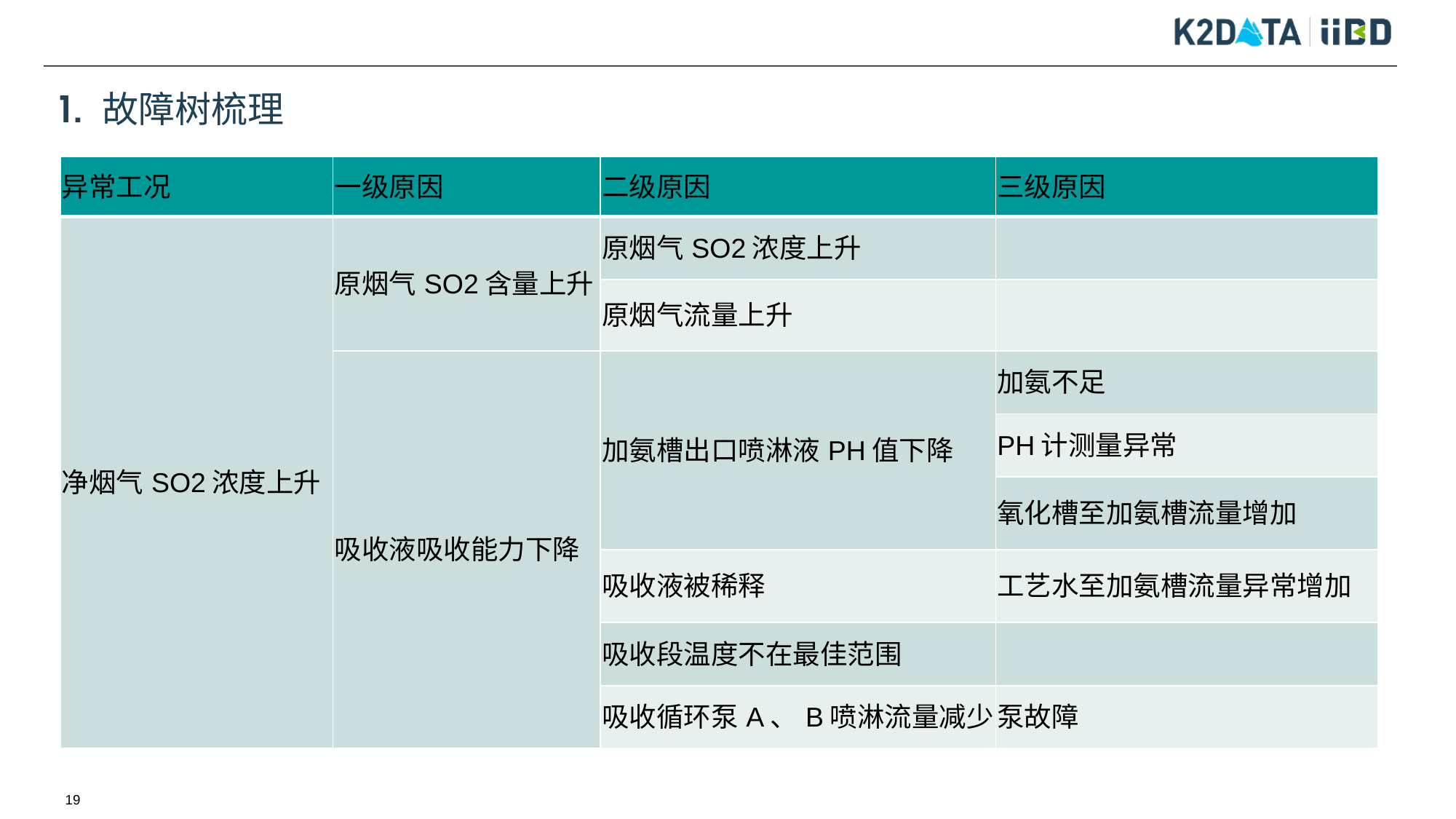

# 1. 故障树梳理
| 异常工况 | 一级原因 | 二级原因 | 三级原因 |
| --- | --- | --- | --- |
| 净烟气SO2浓度上升 | 原烟气SO2含量上升 | 原烟气SO2浓度上升 |  |
|  |  | 原烟气流量上升 |  |
|  | 吸收液吸收能力下降 | 加氨槽出口喷淋液PH值下降 | 加氨不足 |
|  |  |  | PH计测量异常 |
|  |  |  | 氧化槽至加氨槽流量增加 |
|  |  | 吸收液被稀释 | 工艺水至加氨槽流量异常增加 |
|  |  | 吸收段温度不在最佳范围 |  |
|  |  | 吸收循环泵A、B喷淋流量减少 | 泵故障 |
19